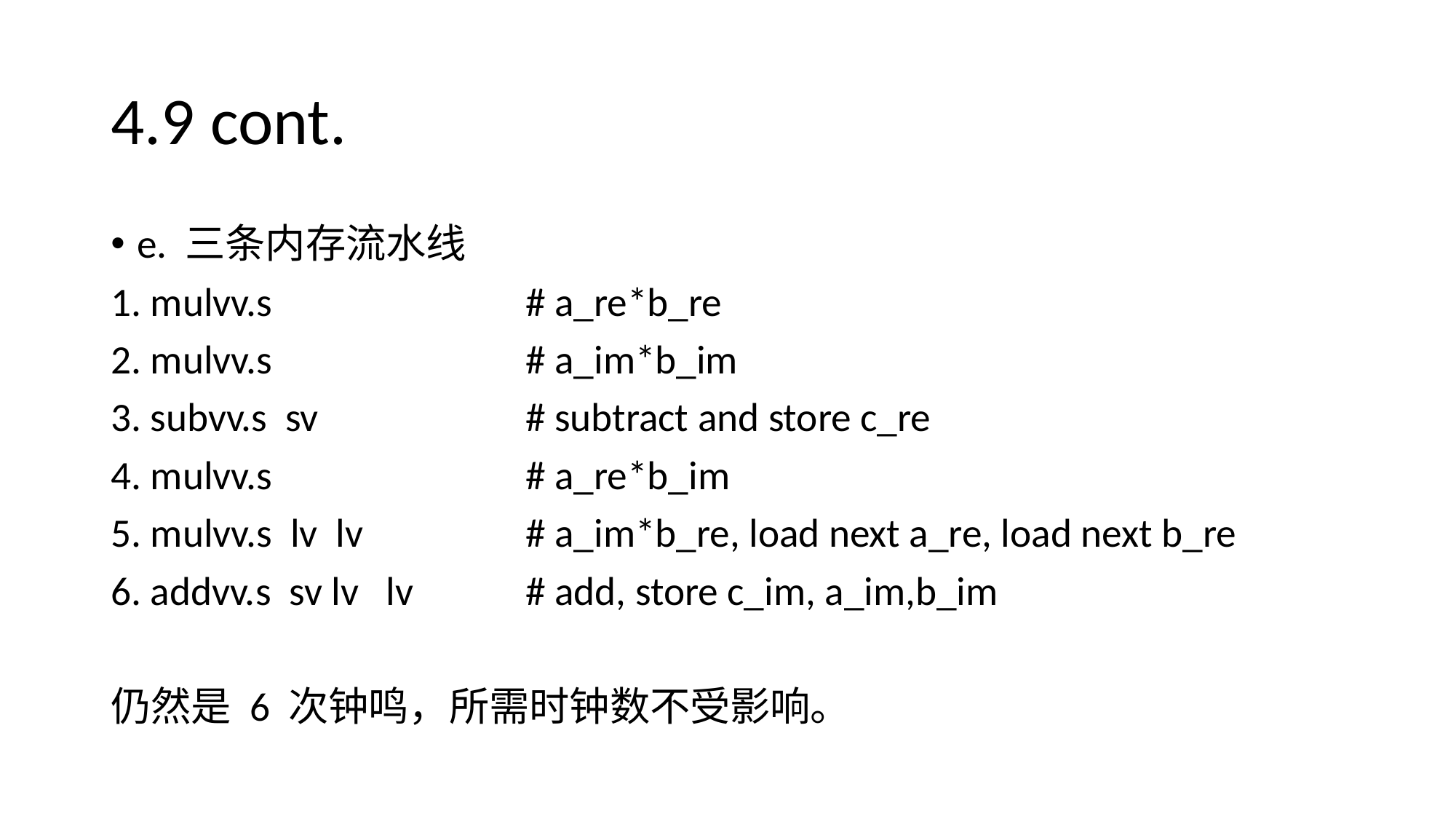

# 4.9 cont.
e. 三条内存流水线
1. mulvv.s 			# a_re*b_re
2. mulvv.s 			# a_im*b_im
3. subvv.s  sv 		# subtract and store c_re
4. mulvv.s 			# a_re*b_im
5. mulvv.s  lv  lv		# a_im*b_re, load next a_re, load next b_re
6. addvv.s  sv lv   lv    	# add, store c_im, a_im,b_im

仍然是 6 次钟鸣，所需时钟数不受影响。